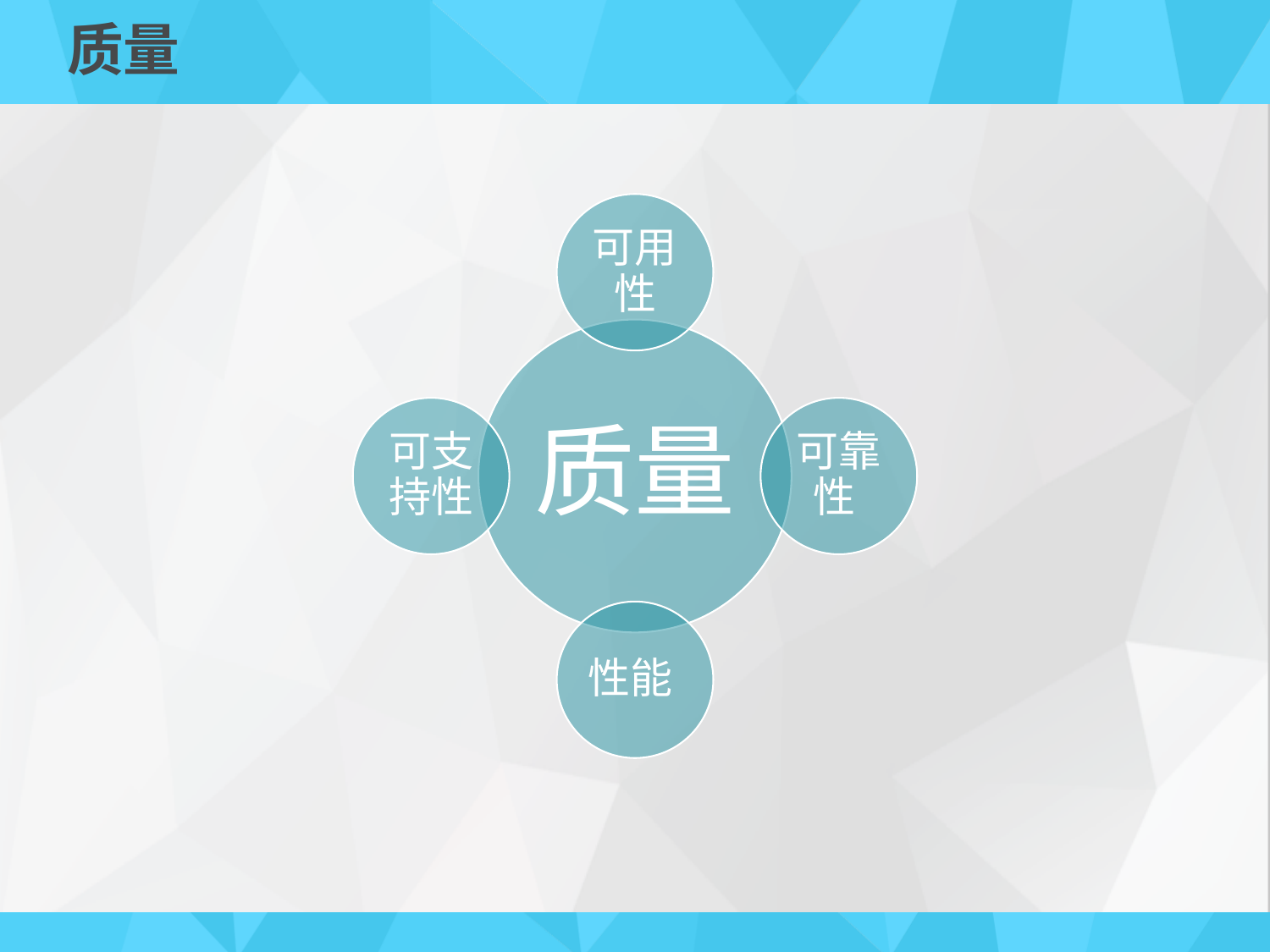

# 质量
质量
可用性
可靠性
性能
可支持性